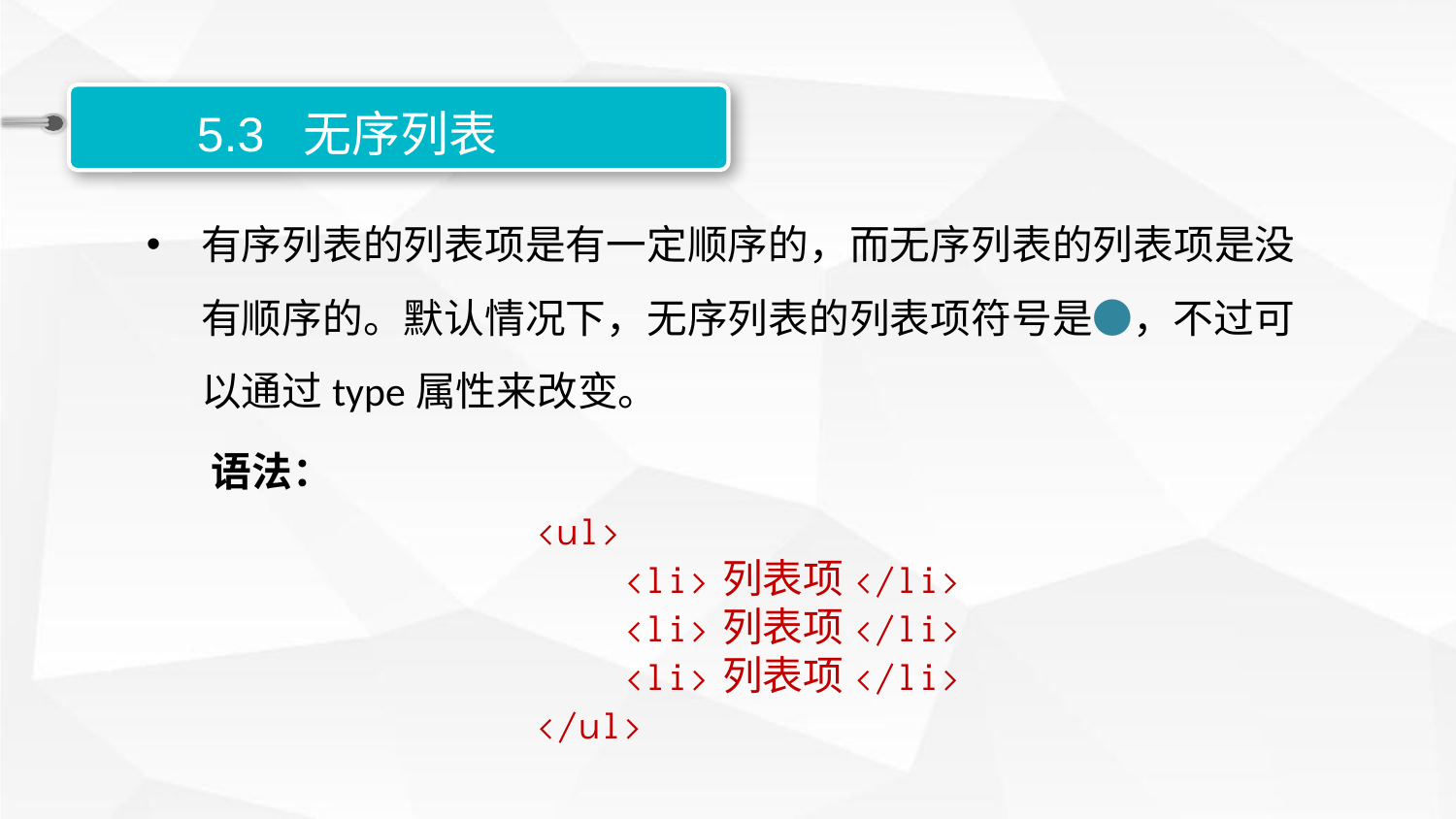

5.3  无序列表

有序列表的列表项是有一定顺序的，而无序列表的列表项是没有顺序的。默认情况下，无序列表的列表项符号是●，不过可以通过type属性来改变。
      语法：
<ul>
    <li>列表项</li>
    <li>列表项</li>
    <li>列表项</li>
</ul>